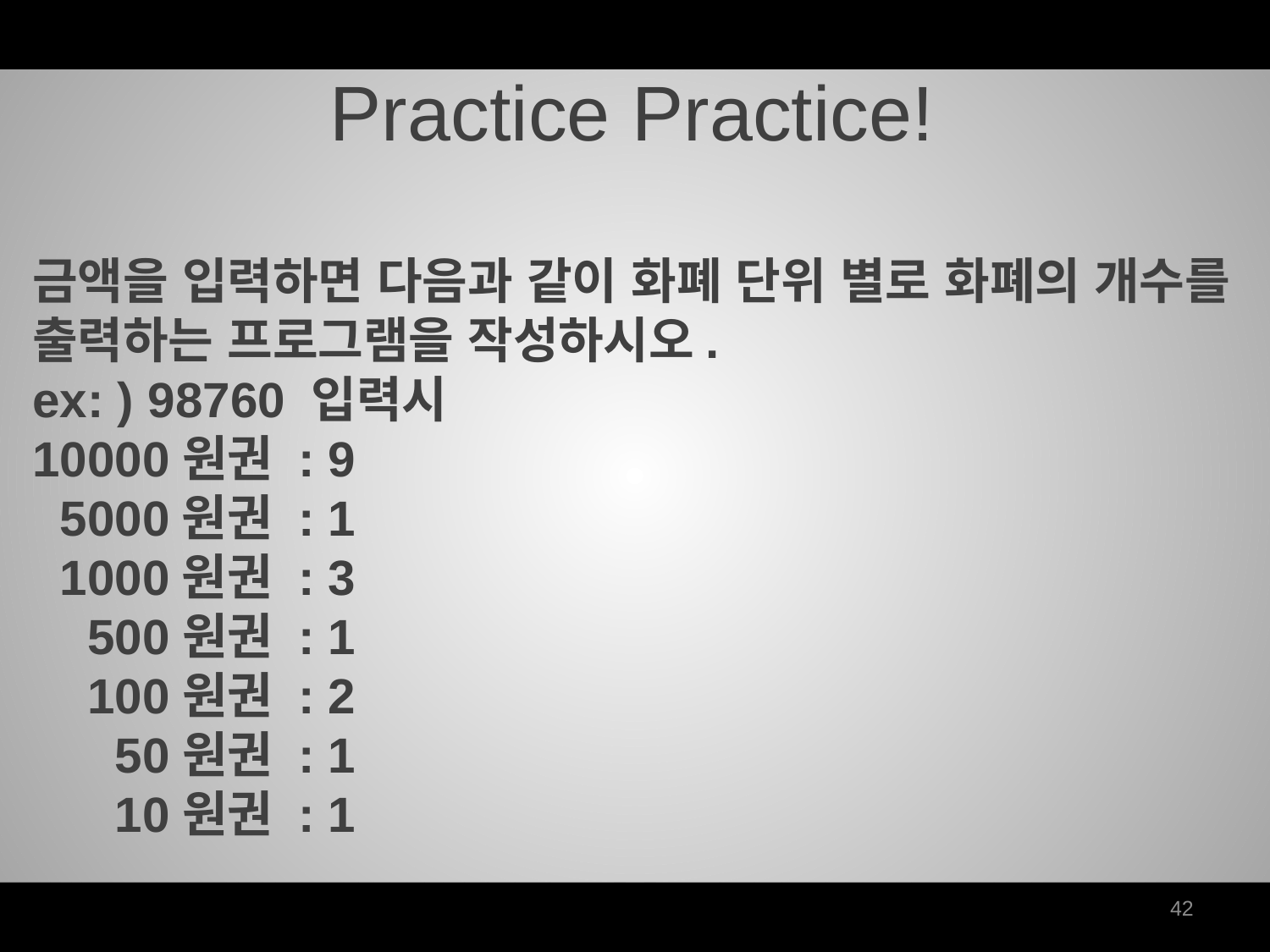

Practice Practice!

금액을 입력하면 다음과 같이 화폐 단위 별로 화폐의 개수를 출력하는 프로그램을 작성하시오.
ex: ) 98760 입력시
10000원권 : 9
  5000원권 : 1
  1000원권 : 3
    500원권 : 1
    100원권 : 2
      50원권 : 1
      10원권 : 1

42